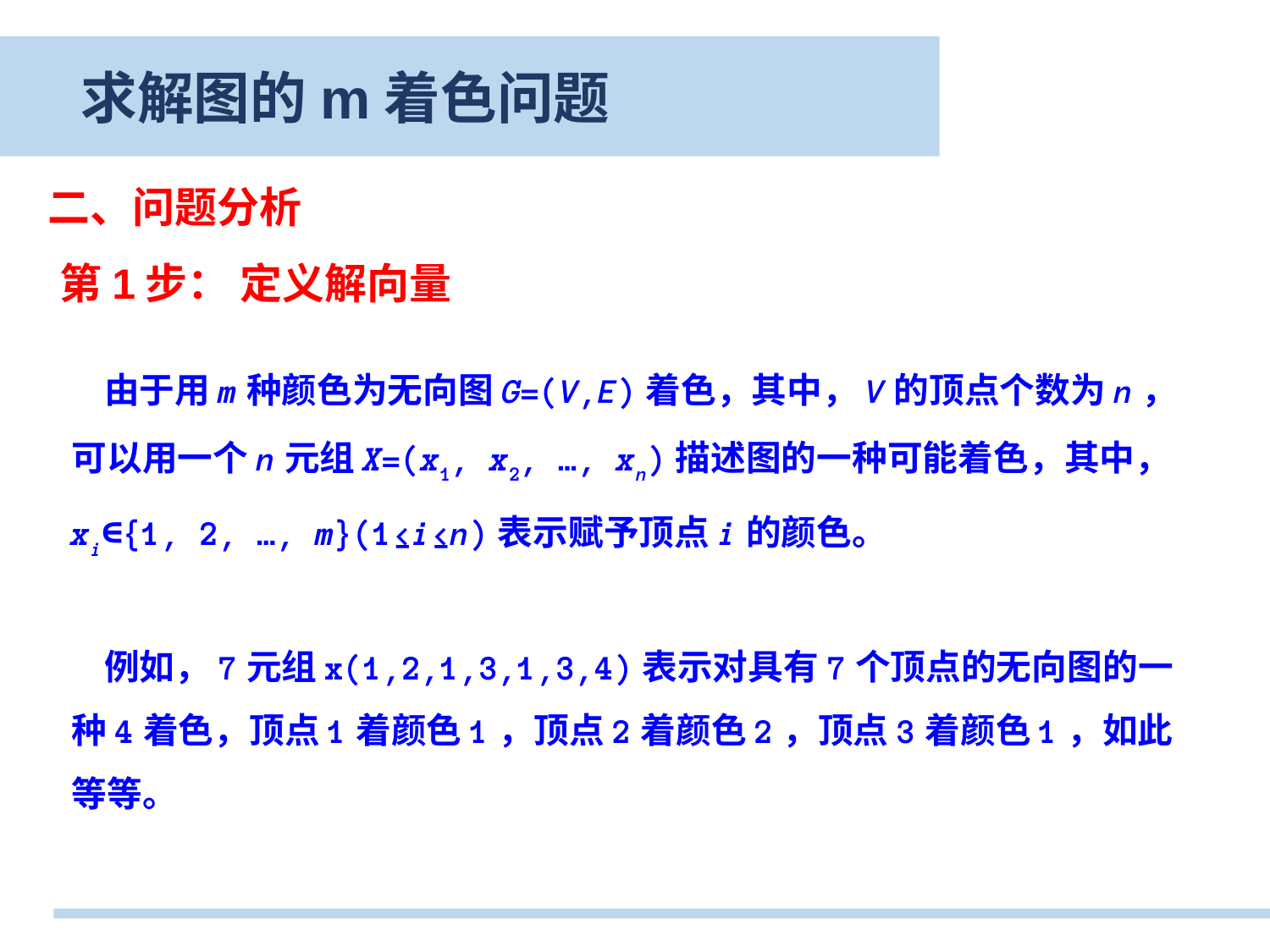

求解图的m着色问题
二、问题分析
第1步： 定义解向量
   由于用m种颜色为无向图G=(V,E)着色，其中，V的顶点个数为n，可以用一个n元组X=(x1, x2, …, xn)描述图的一种可能着色，其中，xi∈{1, 2, …, m}(1≤i≤n)表示赋予顶点i的颜色。

   例如，7元组x(1,2,1,3,1,3,4)表示对具有7个顶点的无向图的一种4着色，顶点1着颜色1，顶点2着颜色2，顶点3着颜色1，如此等等。